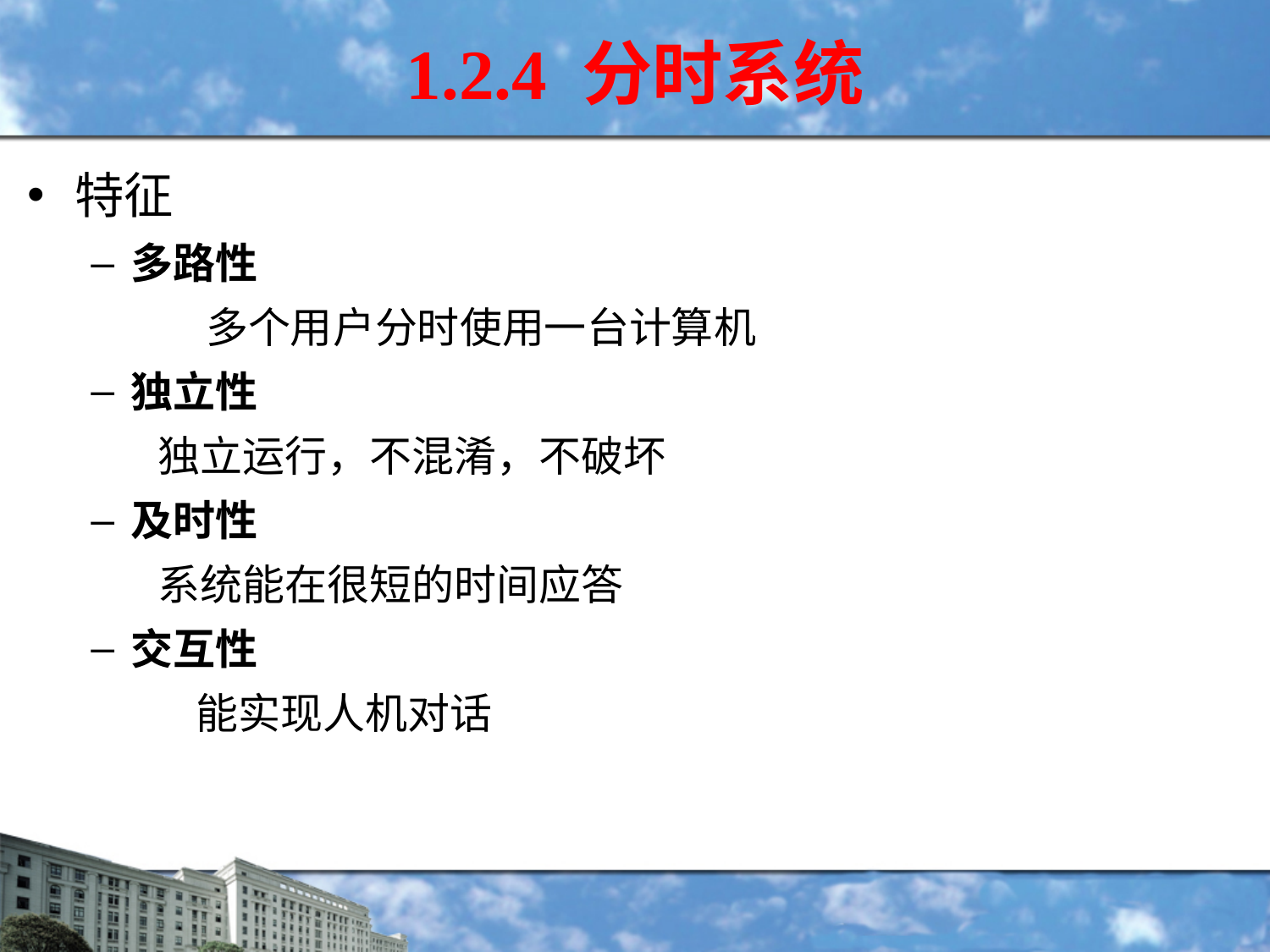

# 1.2.4 分时系统
特征
多路性
           多个用户分时使用一台计算机
独立性
      独立运行，不混淆，不破坏
及时性
      系统能在很短的时间应答
交互性
          能实现人机对话